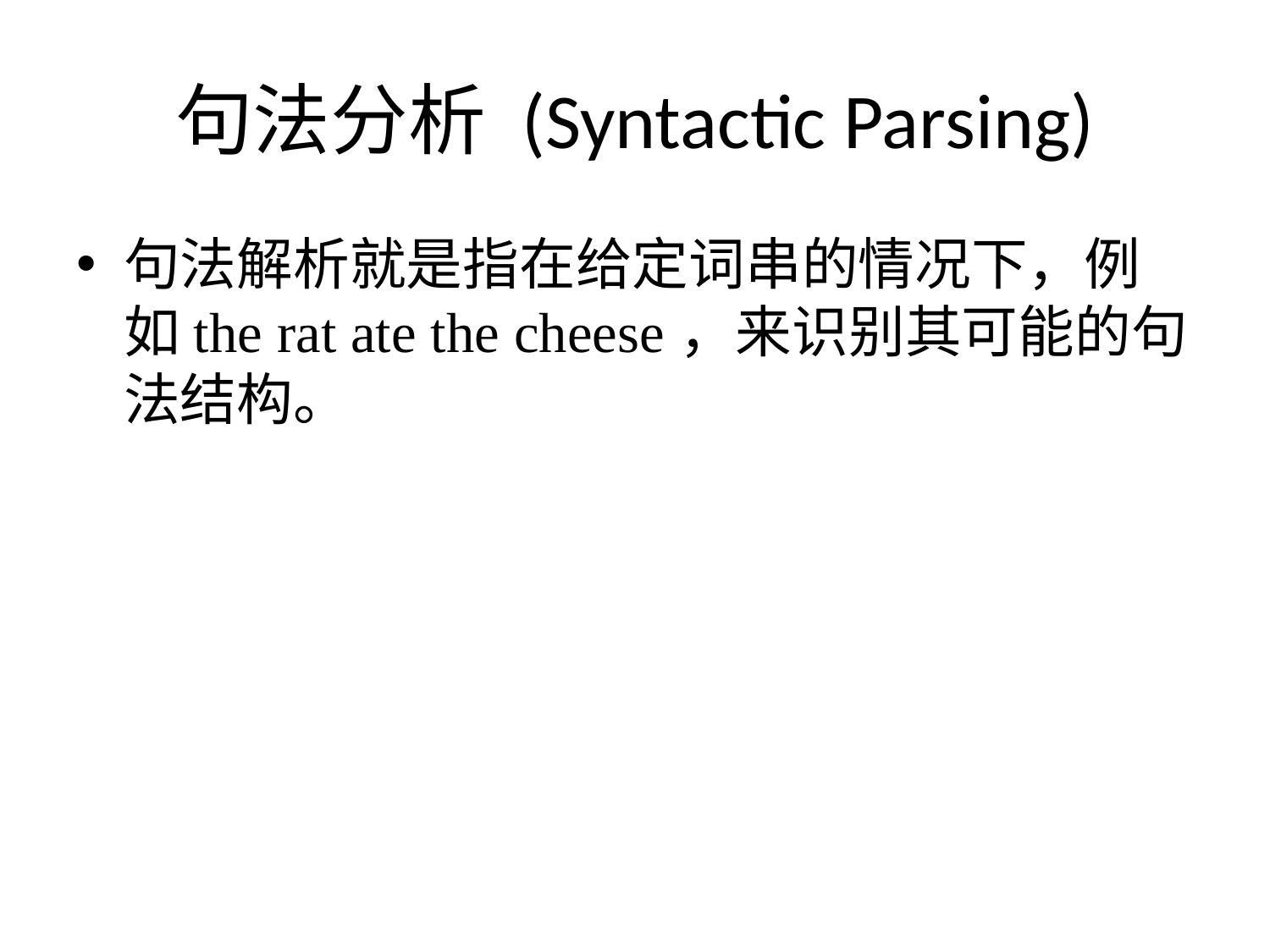

# 句法分析 (Syntactic Parsing)
句法解析就是指在给定词串的情况下，例如the rat ate the cheese，来识别其可能的句法结构。